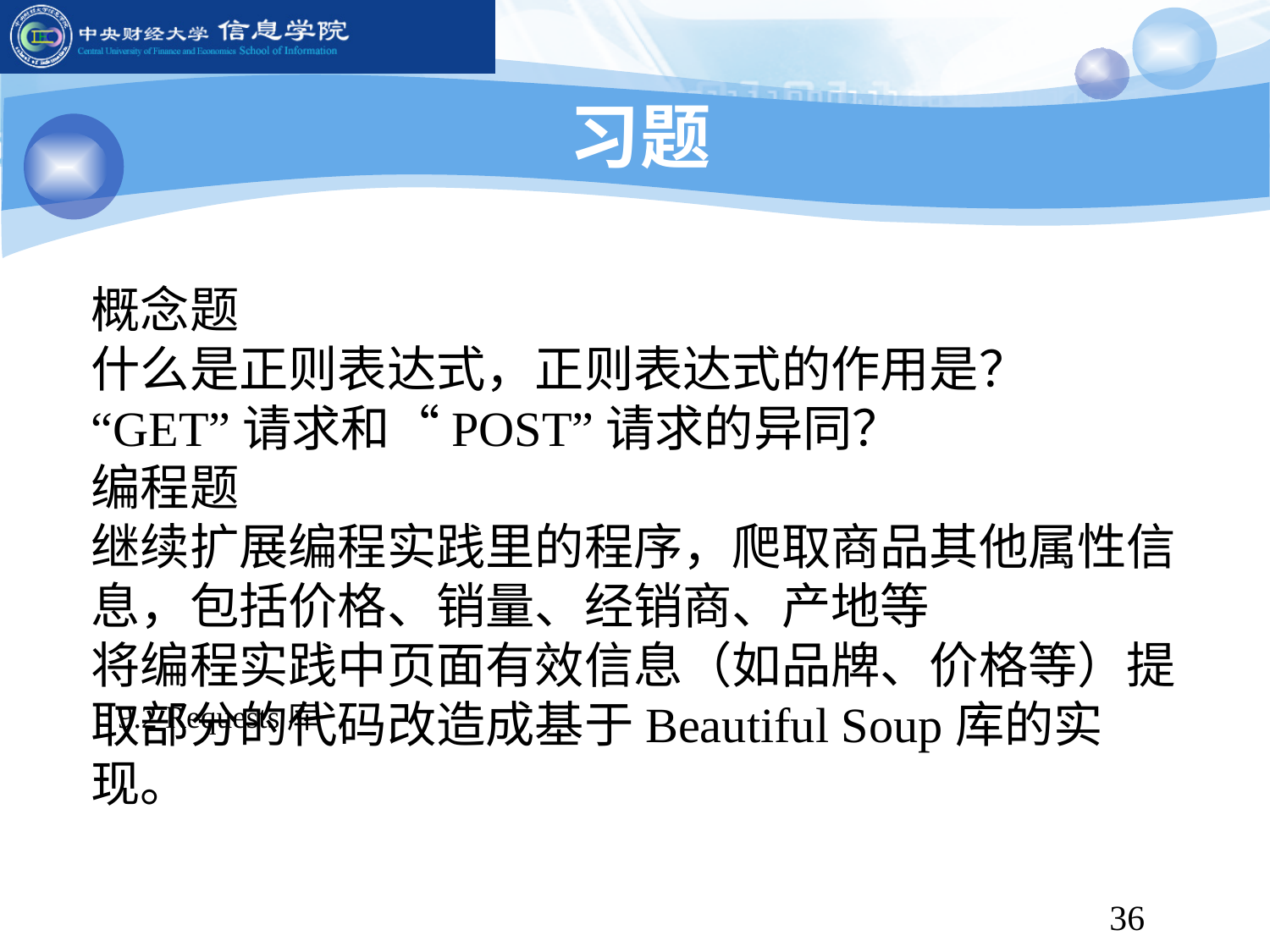

习题
概念题
什么是正则表达式，正则表达式的作用是？
“GET”请求和“POST”请求的异同？
编程题
继续扩展编程实践里的程序，爬取商品其他属性信息，包括价格、销量、经销商、产地等
将编程实践中页面有效信息（如品牌、价格等）提取部分的代码改造成基于Beautiful Soup库的实现。
9.2 Requests库